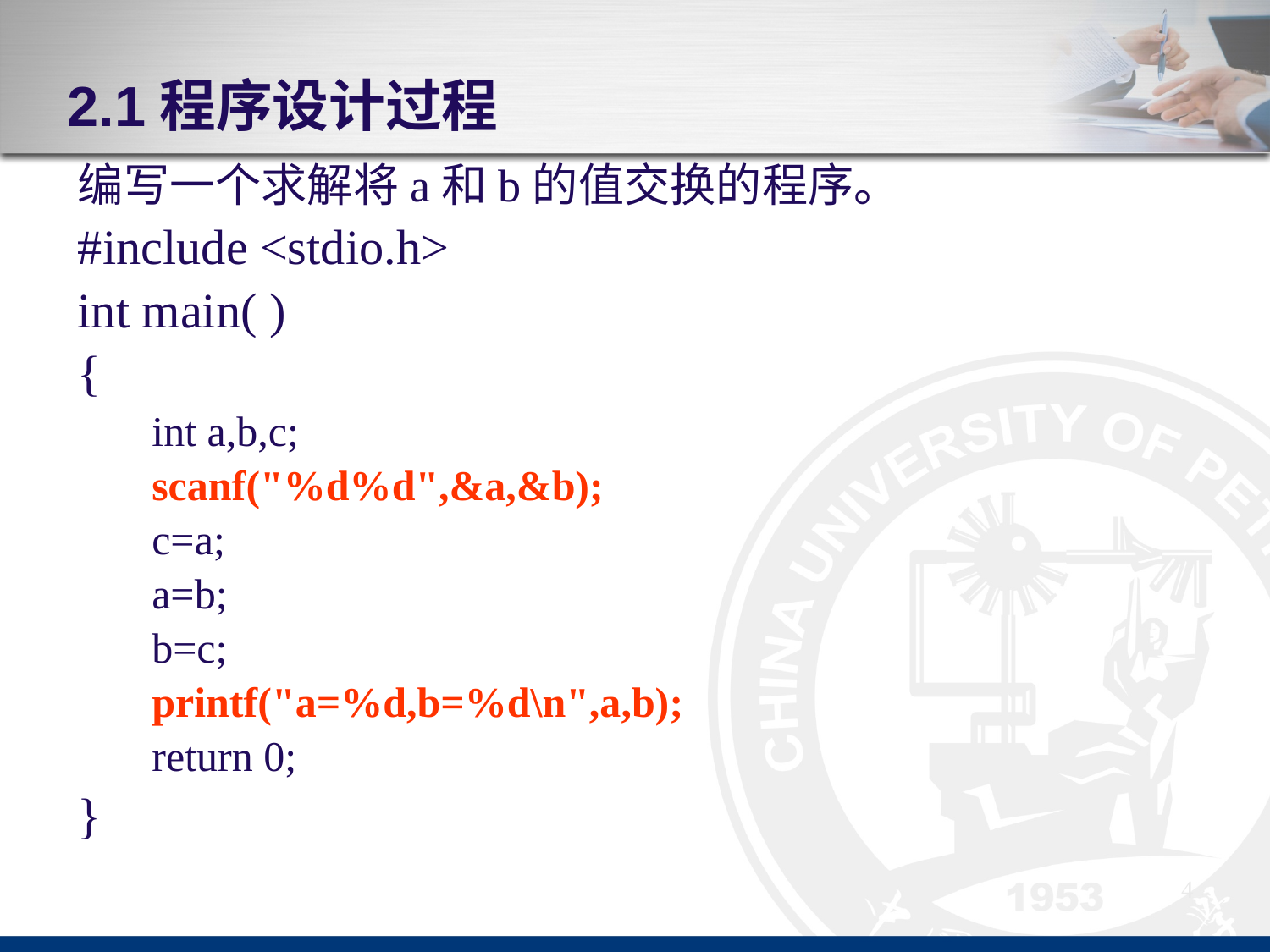

# 2.1程序设计过程
编写一个求解将a和b的值交换的程序。
#include <stdio.h>
int main( )
{
 int a,b,c;
 scanf("%d%d",&a,&b);
 c=a;
 a=b;
 b=c;
 printf("a=%d,b=%d\n",a,b);
 return 0;
}
4